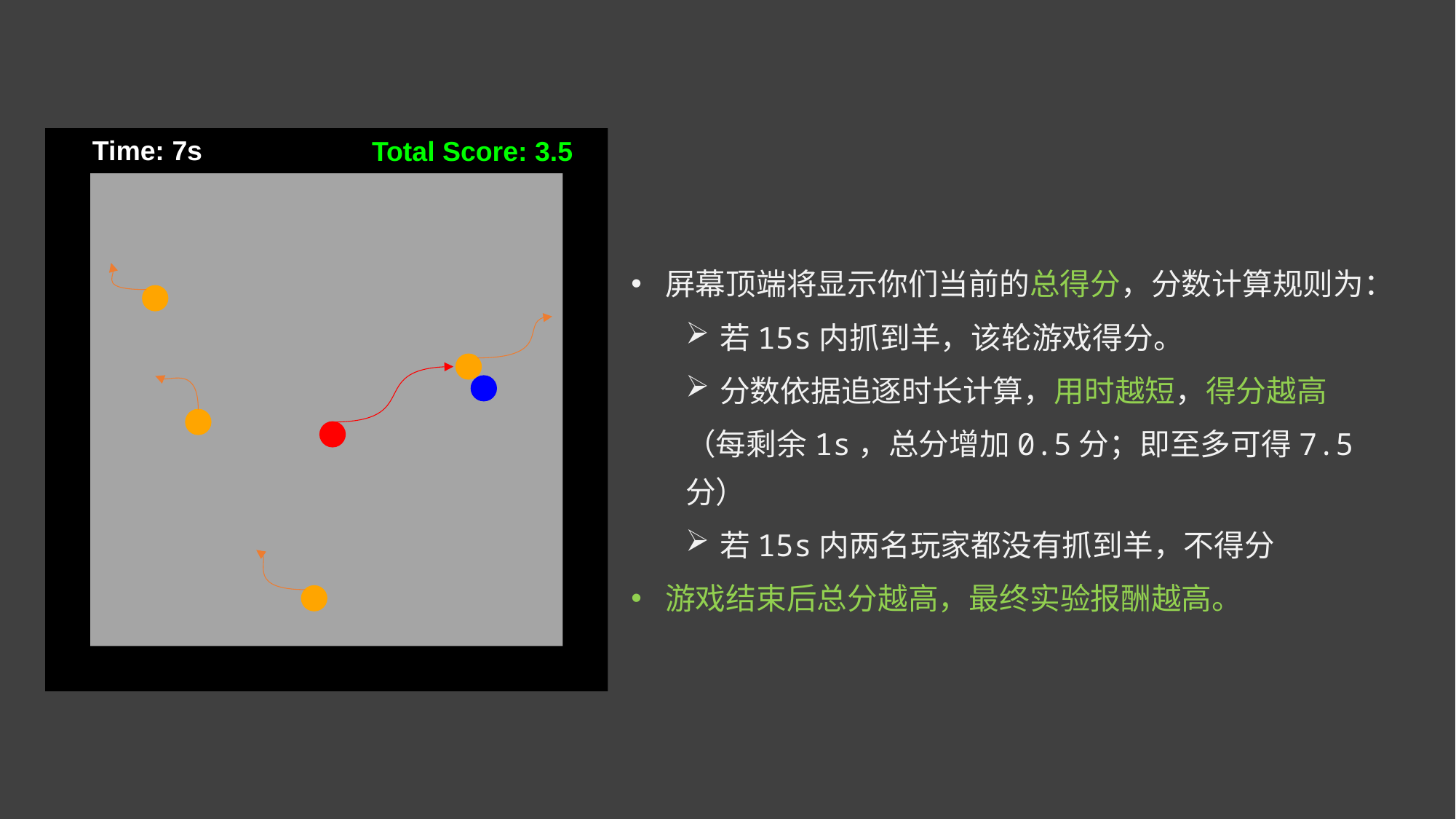

Time: 7s

Total Score: 3.5

屏幕顶端将显示你们当前的总得分，分数计算规则为：
若15s内抓到羊，该轮游戏得分。
分数依据追逐时长计算，用时越短，得分越高
（每剩余1s，总分增加0.5分；即至多可得7.5分）
若15s内两名玩家都没有抓到羊，不得分
游戏结束后总分越高，最终实验报酬越高。